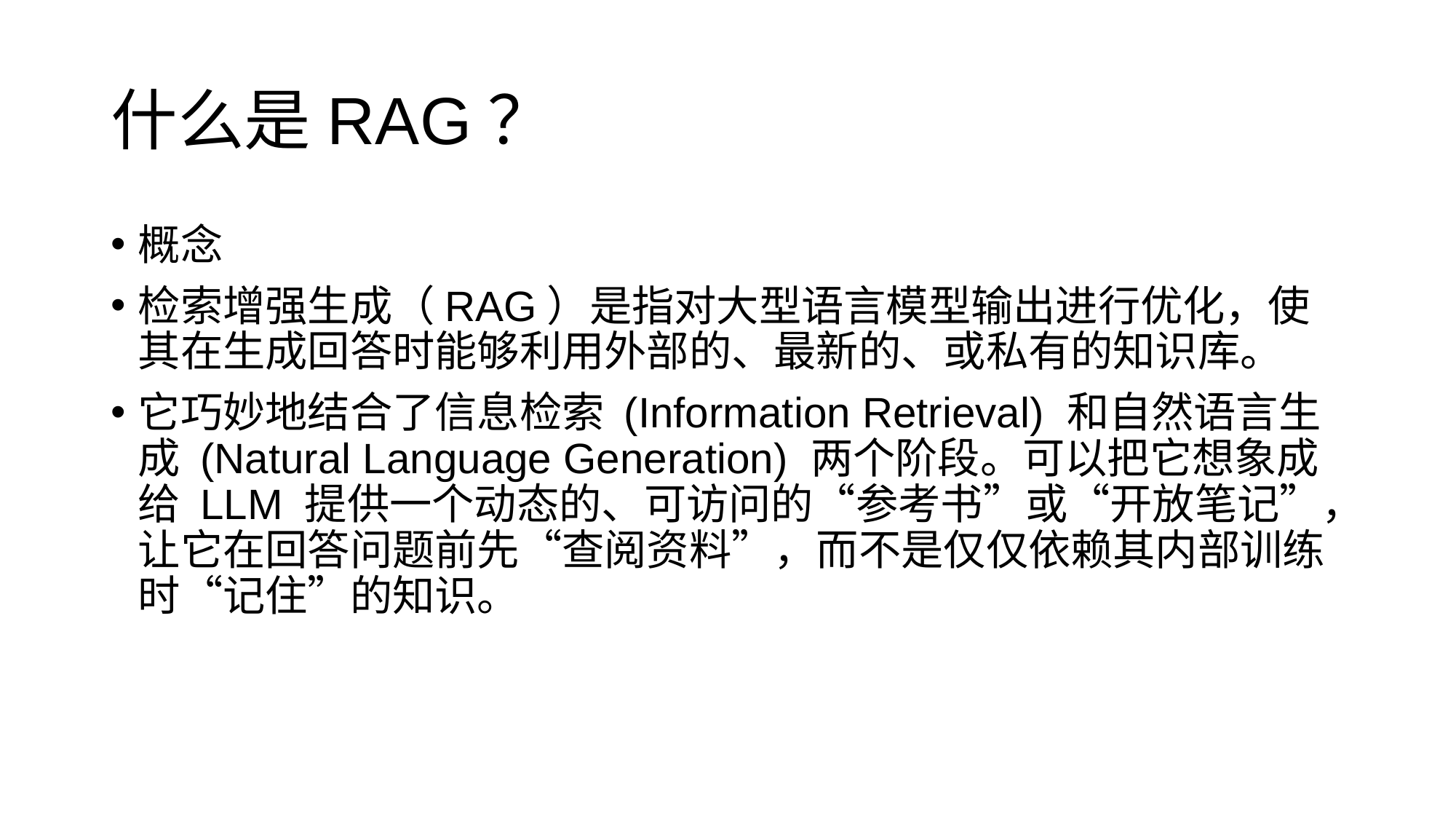

# 什么是RAG？
概念
检索增强生成（RAG）是指对大型语言模型输出进行优化，使其在生成回答时能够利用外部的、最新的、或私有的知识库。
它巧妙地结合了信息检索 (Information Retrieval) 和自然语言生成 (Natural Language Generation) 两个阶段。可以把它想象成给 LLM 提供一个动态的、可访问的“参考书”或“开放笔记”，让它在回答问题前先“查阅资料”，而不是仅仅依赖其内部训练时“记住”的知识。